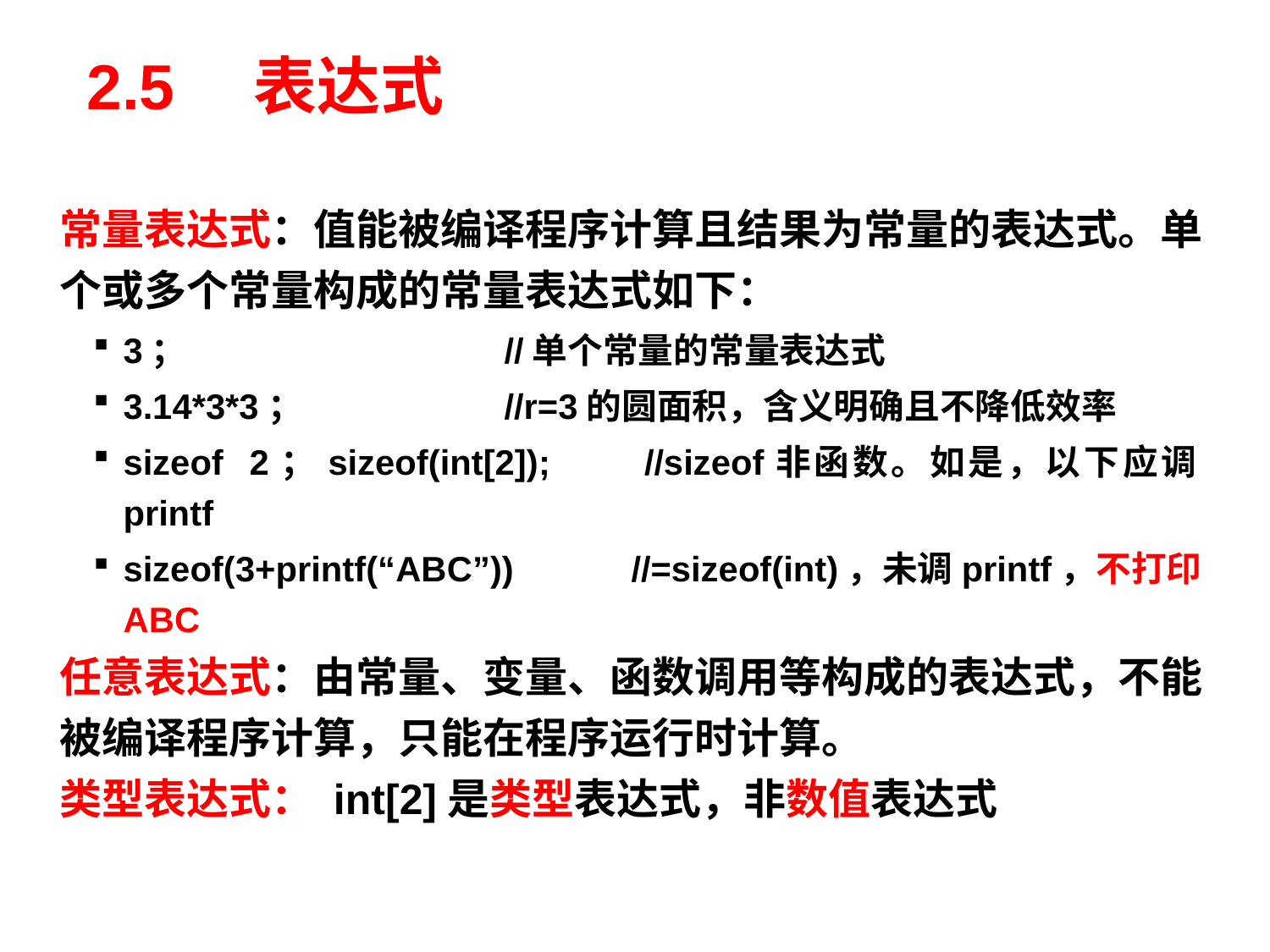

# 2.5　表达式
常量表达式：值能被编译程序计算且结果为常量的表达式。单个或多个常量构成的常量表达式如下：
3；			//单个常量的常量表达式
3.14*3*3；		//r=3的圆面积，含义明确且不降低效率
sizeof  2；sizeof(int[2]);	//sizeof非函数。如是，以下应调printf
sizeof(3+printf(“ABC”))	//=sizeof(int)，未调printf，不打印ABC
任意表达式：由常量、变量、函数调用等构成的表达式，不能被编译程序计算，只能在程序运行时计算。
类型表达式： int[2]是类型表达式，非数值表达式